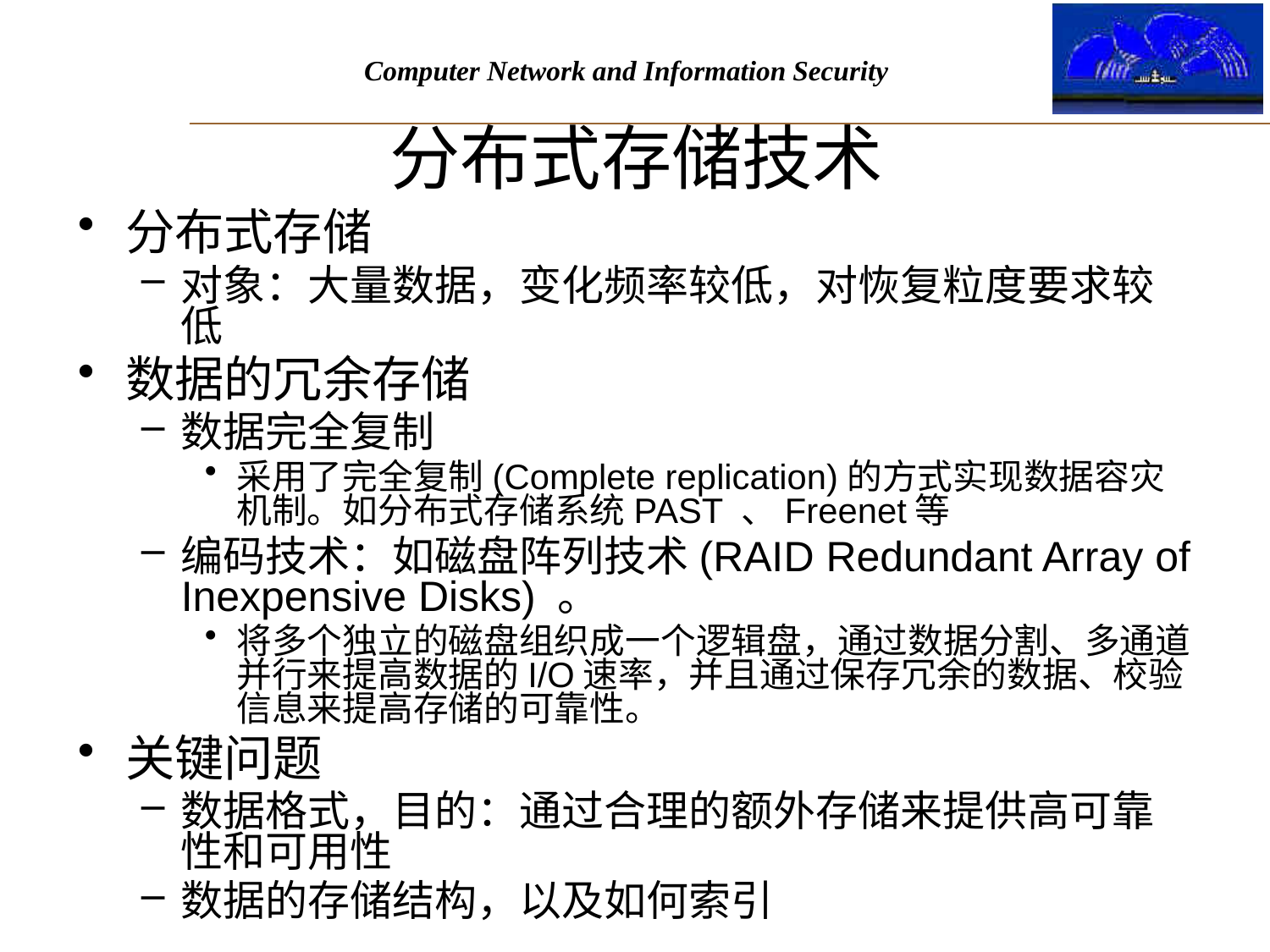

分布式存储技术
分布式存储
对象：大量数据，变化频率较低，对恢复粒度要求较低
数据的冗余存储
数据完全复制
采用了完全复制(Complete replication)的方式实现数据容灾机制。如分布式存储系统PAST 、Freenet等
编码技术：如磁盘阵列技术(RAID Redundant Array of Inexpensive Disks) 。
将多个独立的磁盘组织成一个逻辑盘，通过数据分割、多通道并行来提高数据的I/O速率，并且通过保存冗余的数据、校验信息来提高存储的可靠性。
关键问题
数据格式，目的：通过合理的额外存储来提供高可靠性和可用性
数据的存储结构，以及如何索引